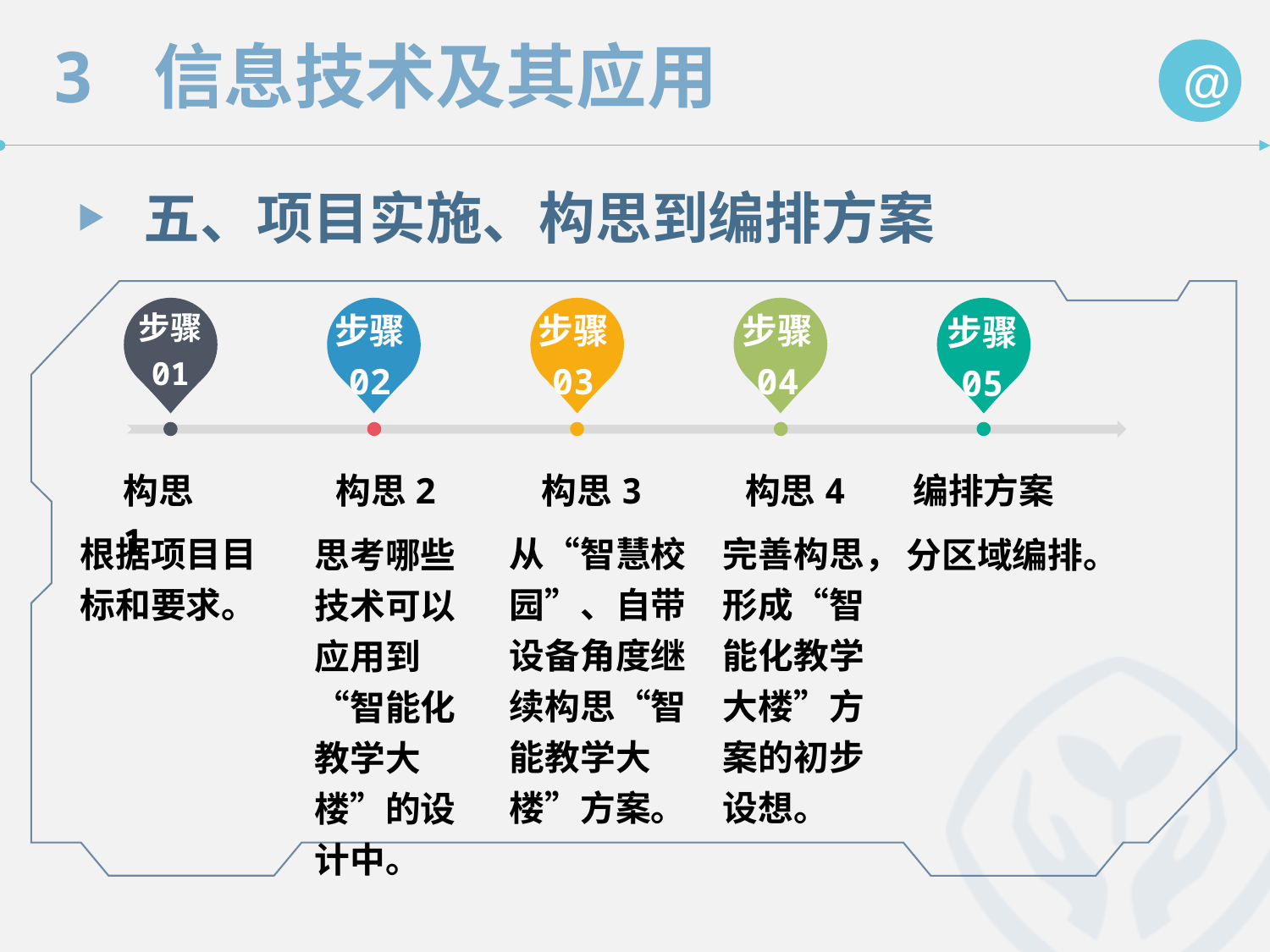

五、项目实施、构思到编排方案

步骤
01

构思1
根据项目目标和要求。

步骤
02

构思2
思考哪些技术可以应用到“智能化教学大楼”的设计中。

步骤
03

构思3
从“智慧校园”、自带设备角度继续构思“智能教学大楼”方案。

步骤
04

构思4
完善构思，形成“智能化教学大楼”方案的初步设想。

步骤
05

编排方案
分区域编排。